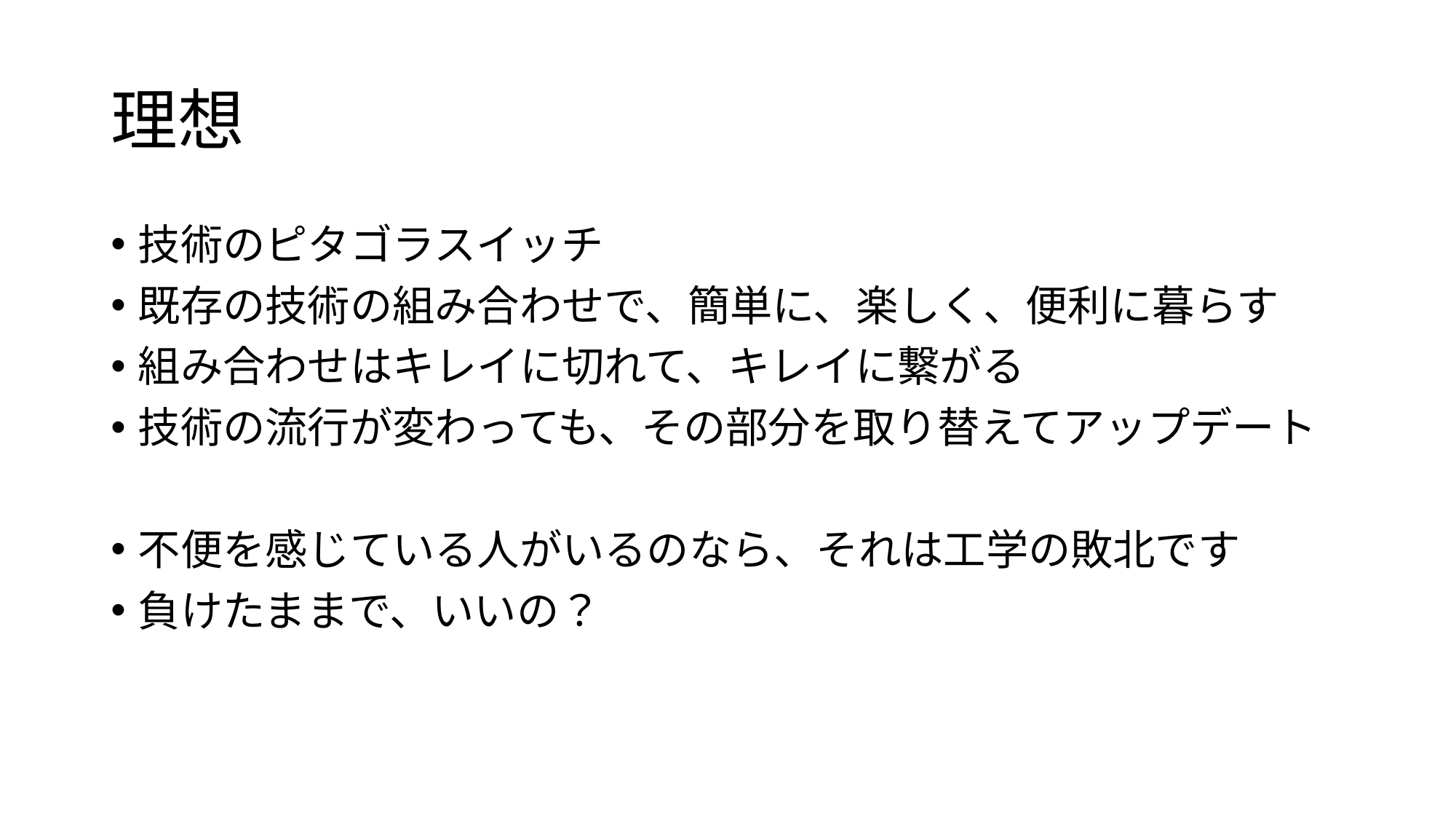

# 理想
技術のピタゴラスイッチ
既存の技術の組み合わせで、簡単に、楽しく、便利に暮らす
組み合わせはキレイに切れて、キレイに繋がる
技術の流行が変わっても、その部分を取り替えてアップデート

不便を感じている人がいるのなら、それは工学の敗北です
負けたままで、いいの？